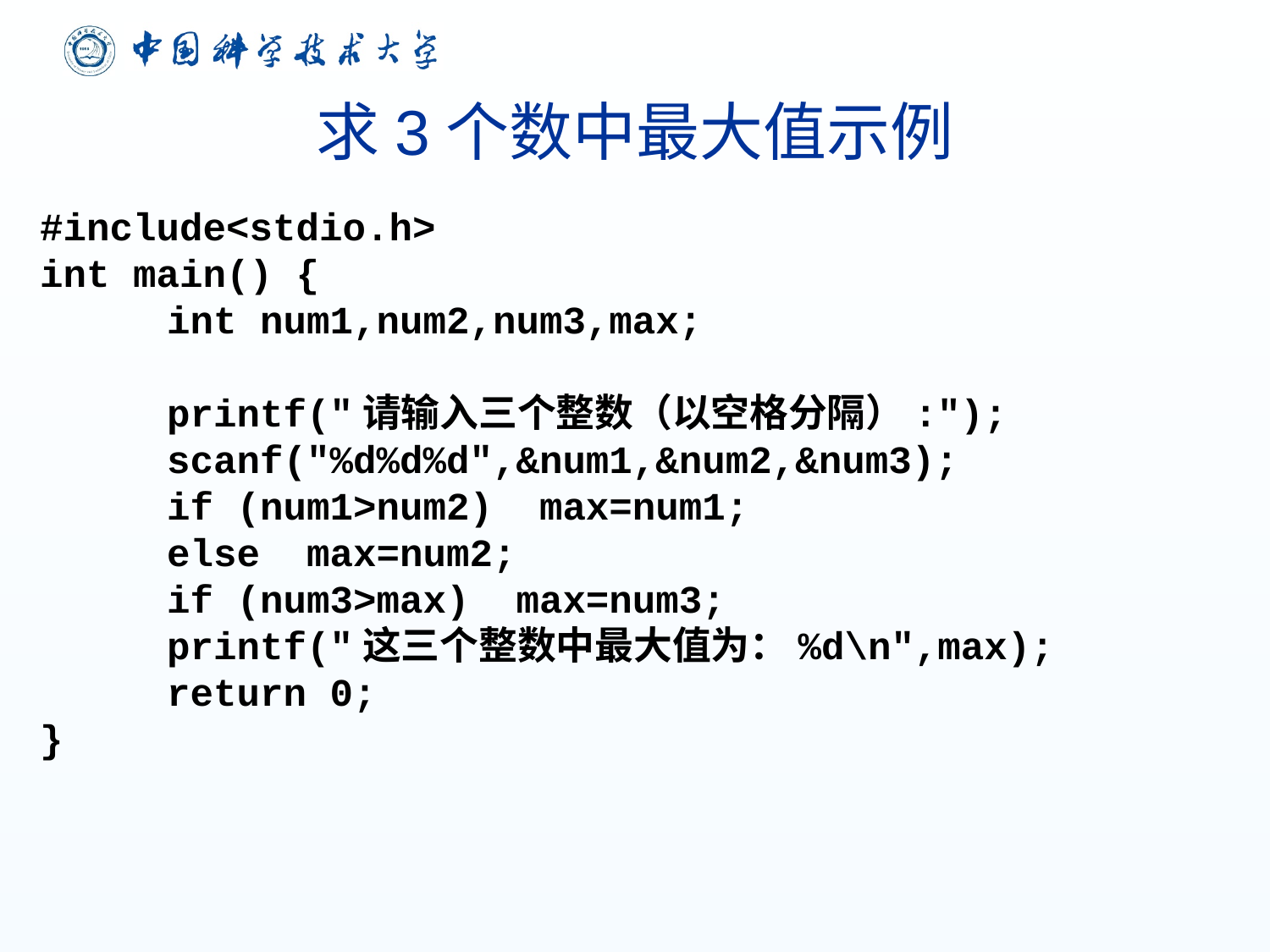

# 求3个数中最大值示例
#include<stdio.h>
int main() {
	int num1,num2,num3,max;

	printf("请输入三个整数（以空格分隔）:");
	scanf("%d%d%d",&num1,&num2,&num3);
	if (num1>num2)  max=num1;
	else  max=num2;
	if (num3>max)  max=num3;
	printf("这三个整数中最大值为：%d\n",max);
	return 0;
}